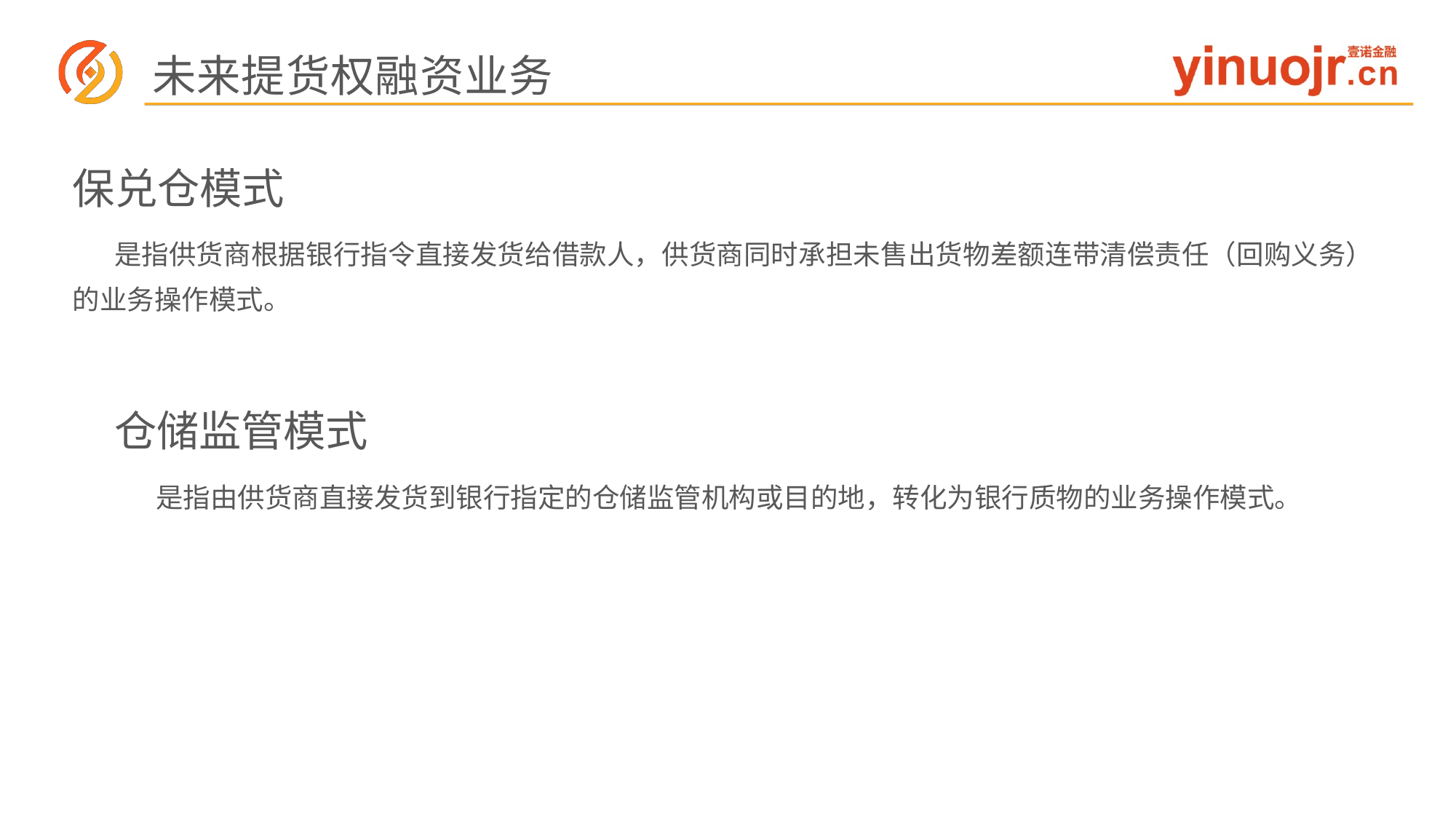

# 未来提货权融资业务
保兑仓模式
是指供货商根据银行指令直接发货给借款人，供货商同时承担未售出货物差额连带清偿责任（回购义务） 的业务操作模式。

仓储监管模式
是指由供货商直接发货到银行指定的仓储监管机构或目的地，转化为银行质物的业务操作模式。